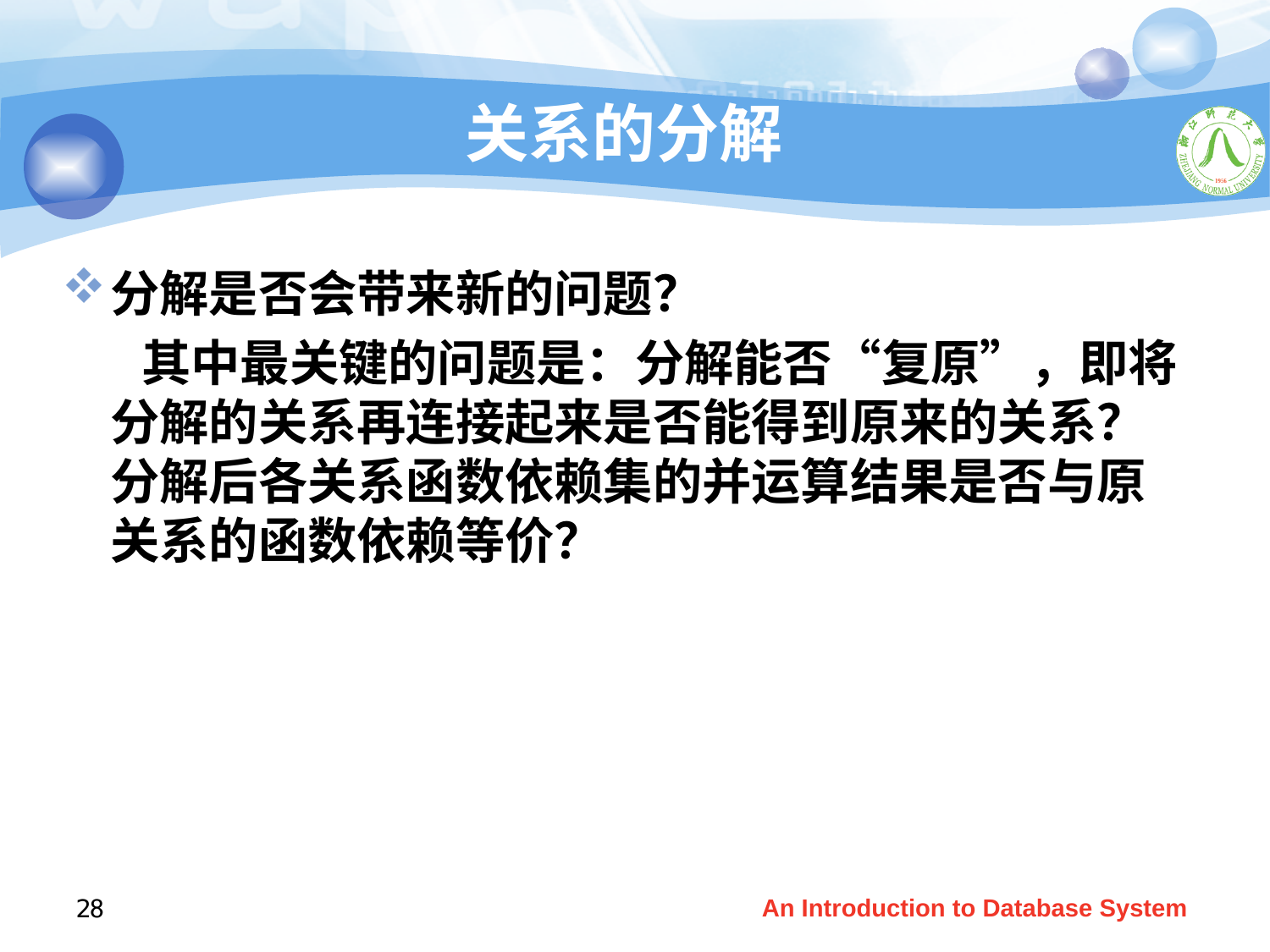

# 关系的分解
分解是否会带来新的问题？
      其中最关键的问题是：分解能否“复原”，即将分解的关系再连接起来是否能得到原来的关系？分解后各关系函数依赖集的并运算结果是否与原关系的函数依赖等价？
28
An Introduction to Database System